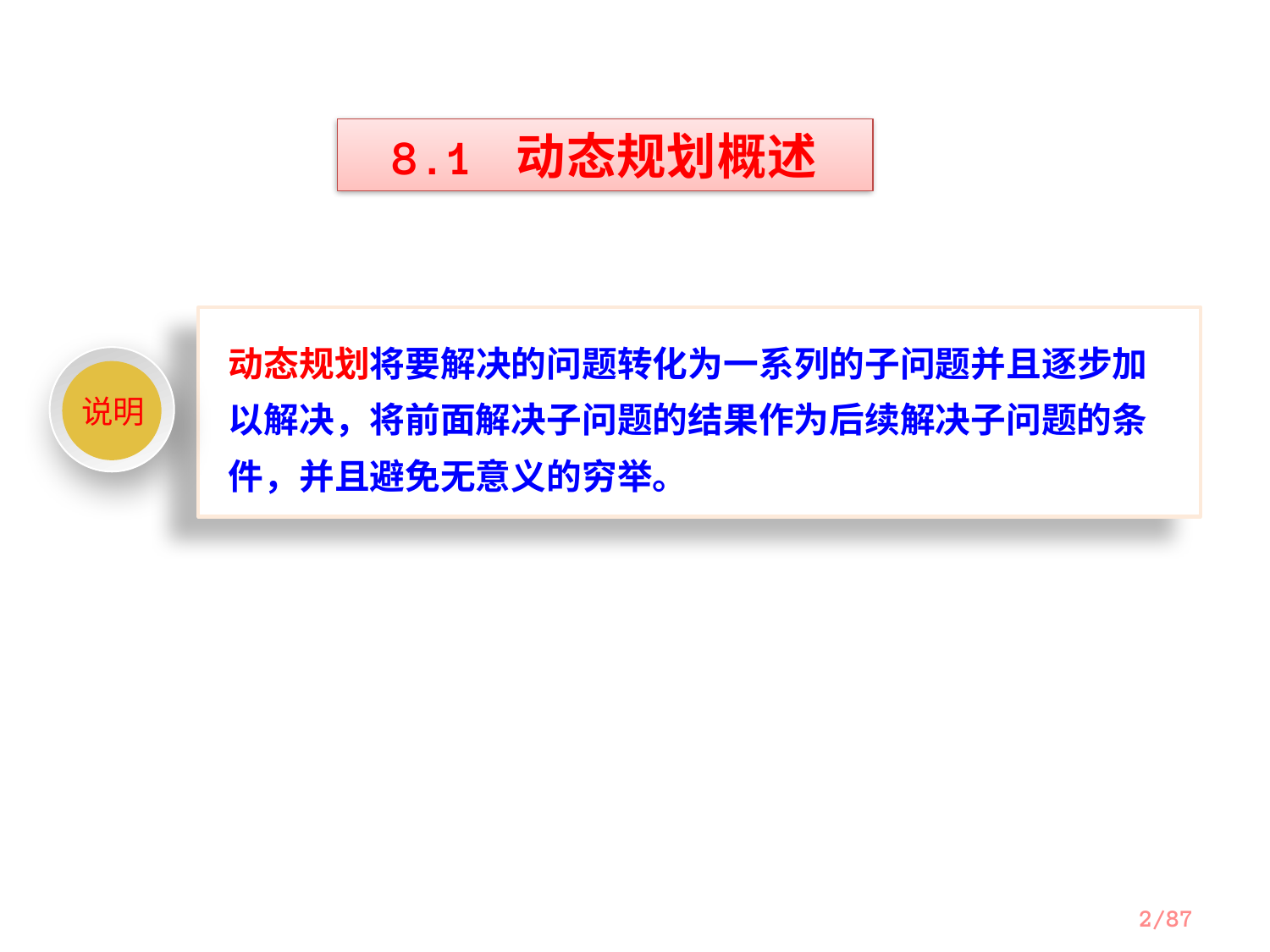

8.1 动态规划概述
动态规划将要解决的问题转化为一系列的子问题并且逐步加以解决，将前面解决子问题的结果作为后续解决子问题的条件，并且避免无意义的穷举。

说明
2/87